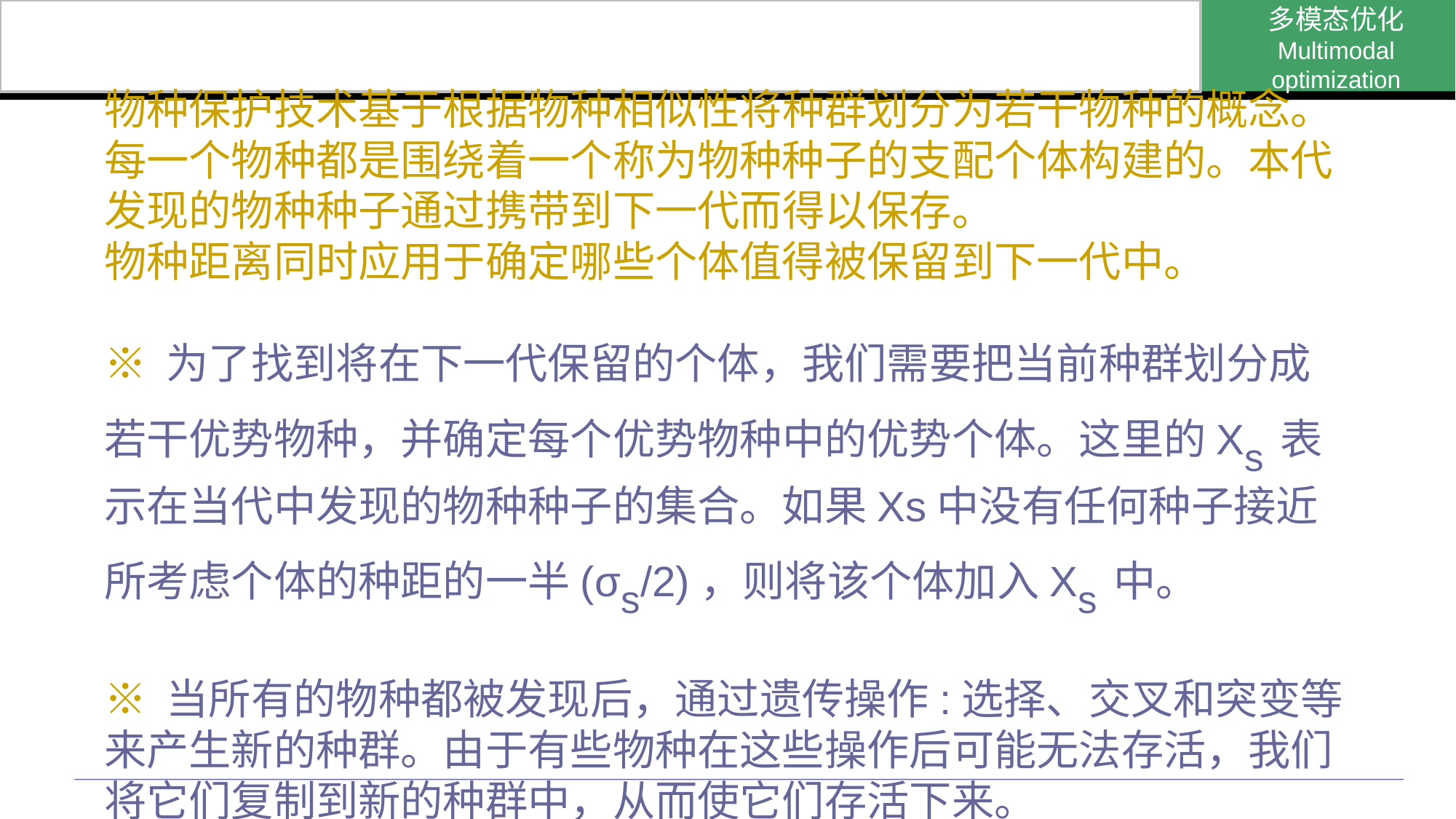

多模态优化
Multimodal optimization
#
物种保护技术基于根据物种相似性将种群划分为若干物种的概念。每一个物种都是围绕着一个称为物种种子的支配个体构建的。本代发现的物种种子通过携带到下一代而得以保存。
物种距离同时应用于确定哪些个体值得被保留到下一代中。

※ 为了找到将在下一代保留的个体，我们需要把当前种群划分成若干优势物种，并确定每个优势物种中的优势个体。这里的Xs表示在当代中发现的物种种子的集合。如果Xs中没有任何种子接近所考虑个体的种距的一半(σs/2)，则将该个体加入Xs中。

※ 当所有的物种都被发现后，通过遗传操作:选择、交叉和突变等来产生新的种群。由于有些物种在这些操作后可能无法存活，我们将它们复制到新的种群中，从而使它们存活下来。